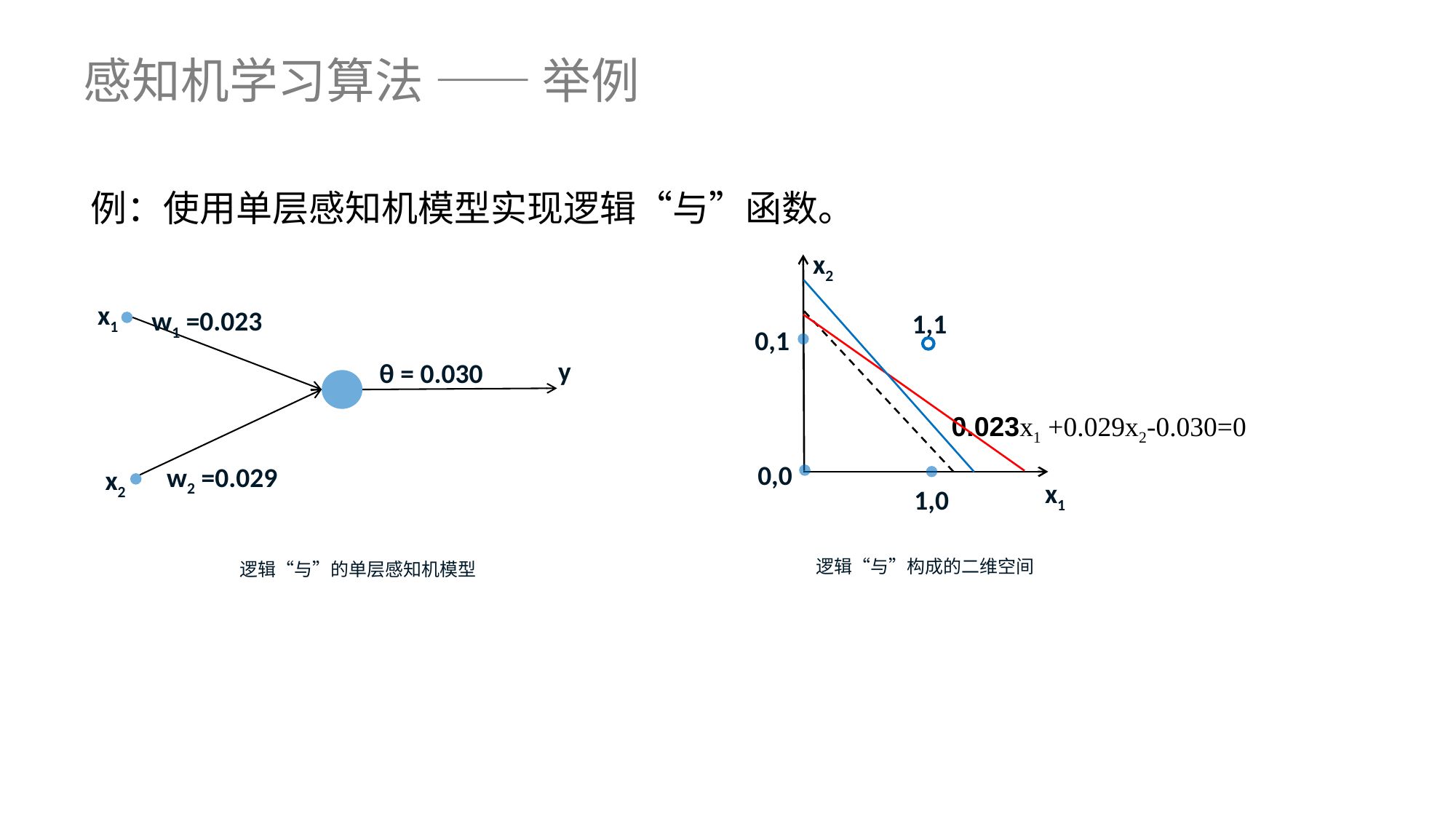

# 感知机学习算法 —— 举例
例：使用单层感知机模型实现逻辑“与”函数。
x2
1,1
0,1

0,0
x1
1,0

逻辑“与”构成的二维空间
0.023x1 +0.029x2-0.030=0
x1
w1 =0.023

y
θ = 0.030

w2 =0.029
x2

逻辑“与”的单层感知机模型